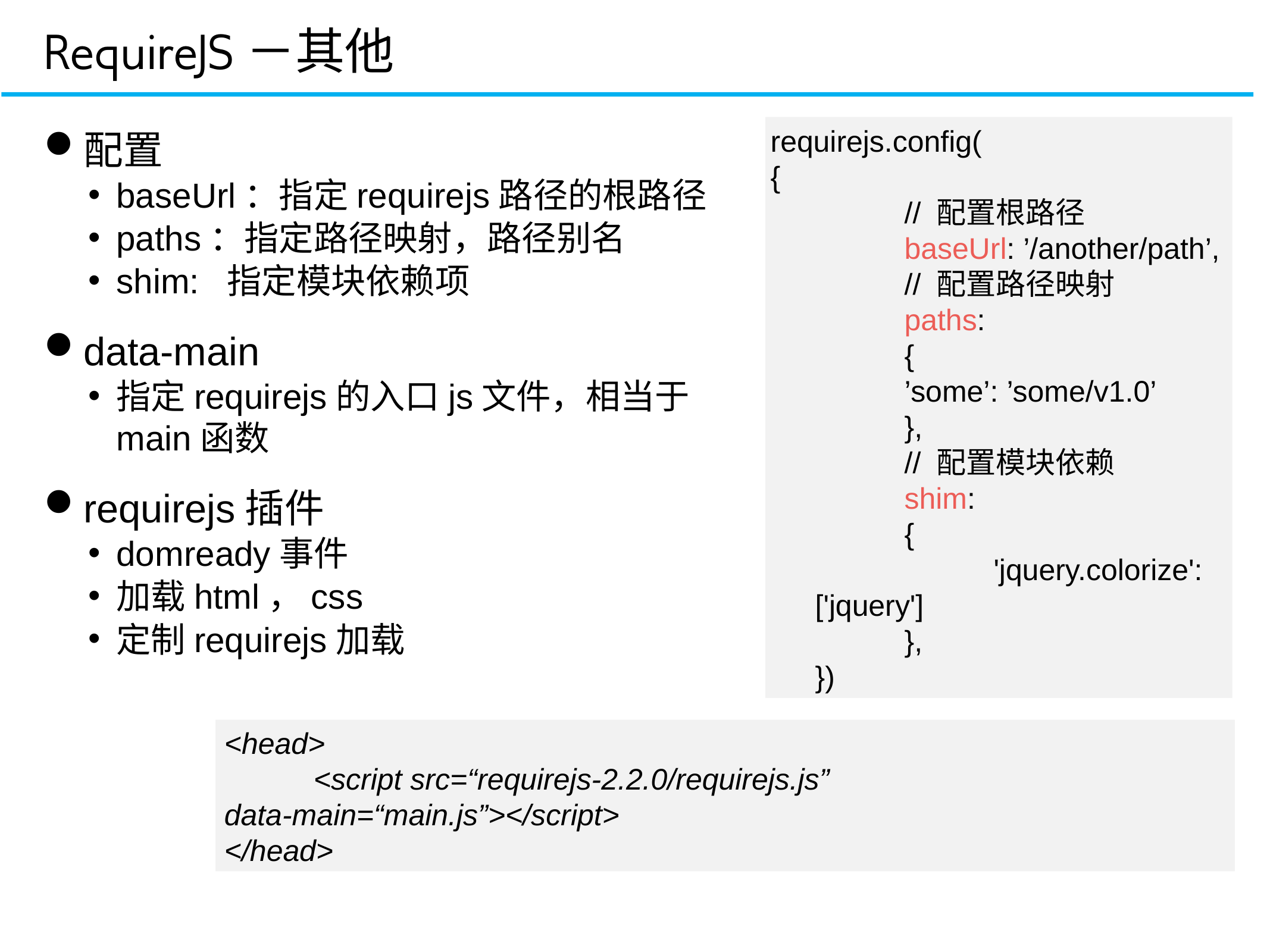

RequireJS－其他

配置
baseUrl：指定requirejs路径的根路径
paths：指定路径映射，路径别名
shim:  指定模块依赖项
data-main
指定requirejs的入口js文件，相当于main函数
requirejs插件
domready事件
加载html，css
定制requirejs加载
requirejs.config(
{
 	// 配置根路径
 	baseUrl: ’/another/path’,
 	// 配置路径映射
 	paths:
	{
        	’some’: ’some/v1.0’
 	},
 	// 配置模块依赖
    	shim:
	{
        		'jquery.colorize': ['jquery']
    	},
})
<head>
	<script src=“requirejs-2.2.0/requirejs.js” data-main=“main.js”></script>
</head>